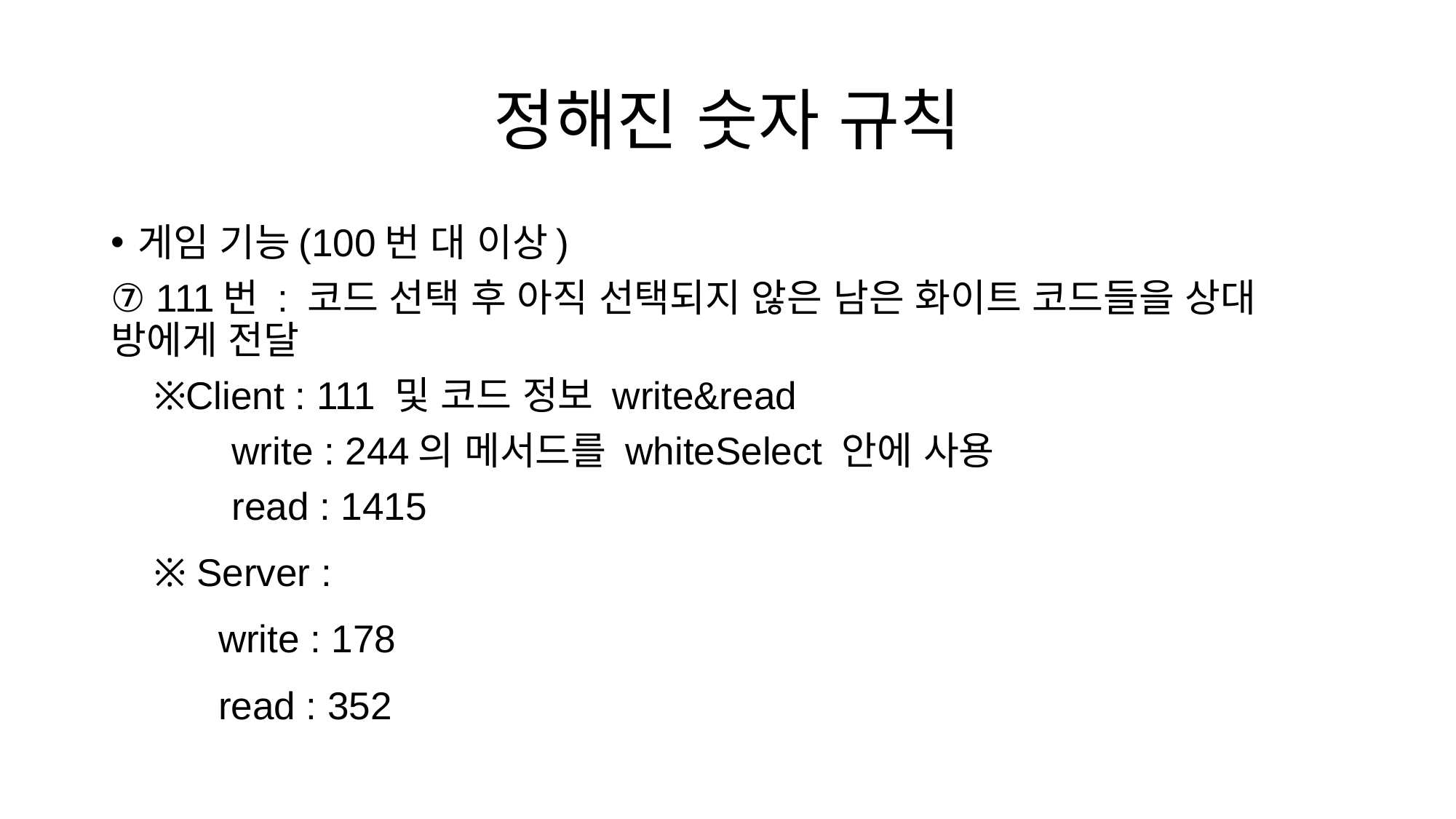

# 정해진 숫자 규칙
게임 기능(100번 대 이상)
⑦ 111번 : 코드 선택 후 아직 선택되지 않은 남은 화이트 코드들을 상대		방에게 전달
    ※Client : 111 및 코드 정보 write&read
     	  write : 244의 메서드를 whiteSelect 안에 사용
    	  read : 1415
    ※ Server :
          write : 178
          read : 352